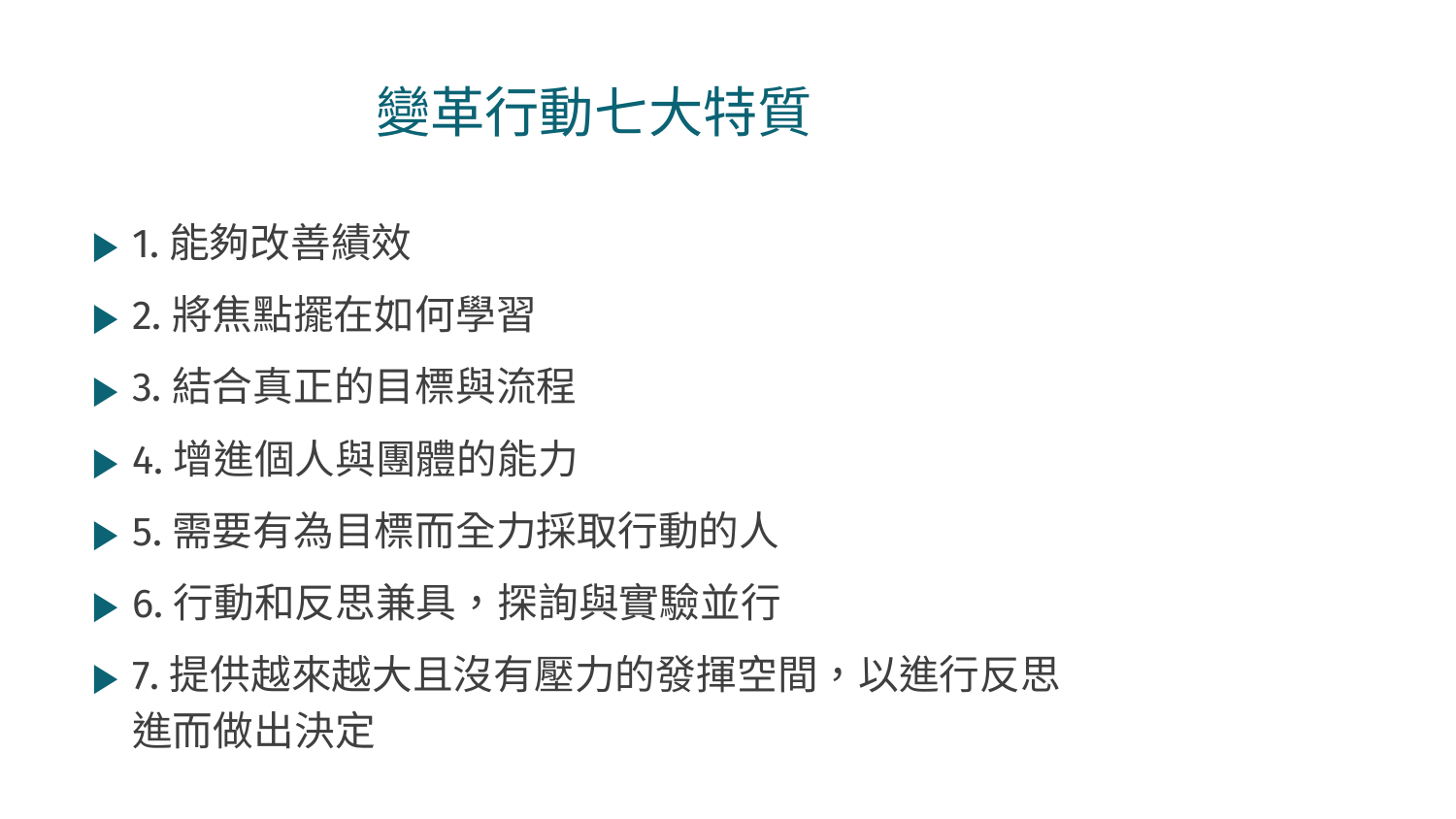

# 變革行動七大特質
1.能夠改善績效
2.將焦點擺在如何學習
3.結合真正的目標與流程
4.增進個人與團體的能力
5.需要有為目標而全力採取行動的人
6.行動和反思兼具，探詢與實驗並行
7.提供越來越大且沒有壓力的發揮空間，以進行反思進而做出決定